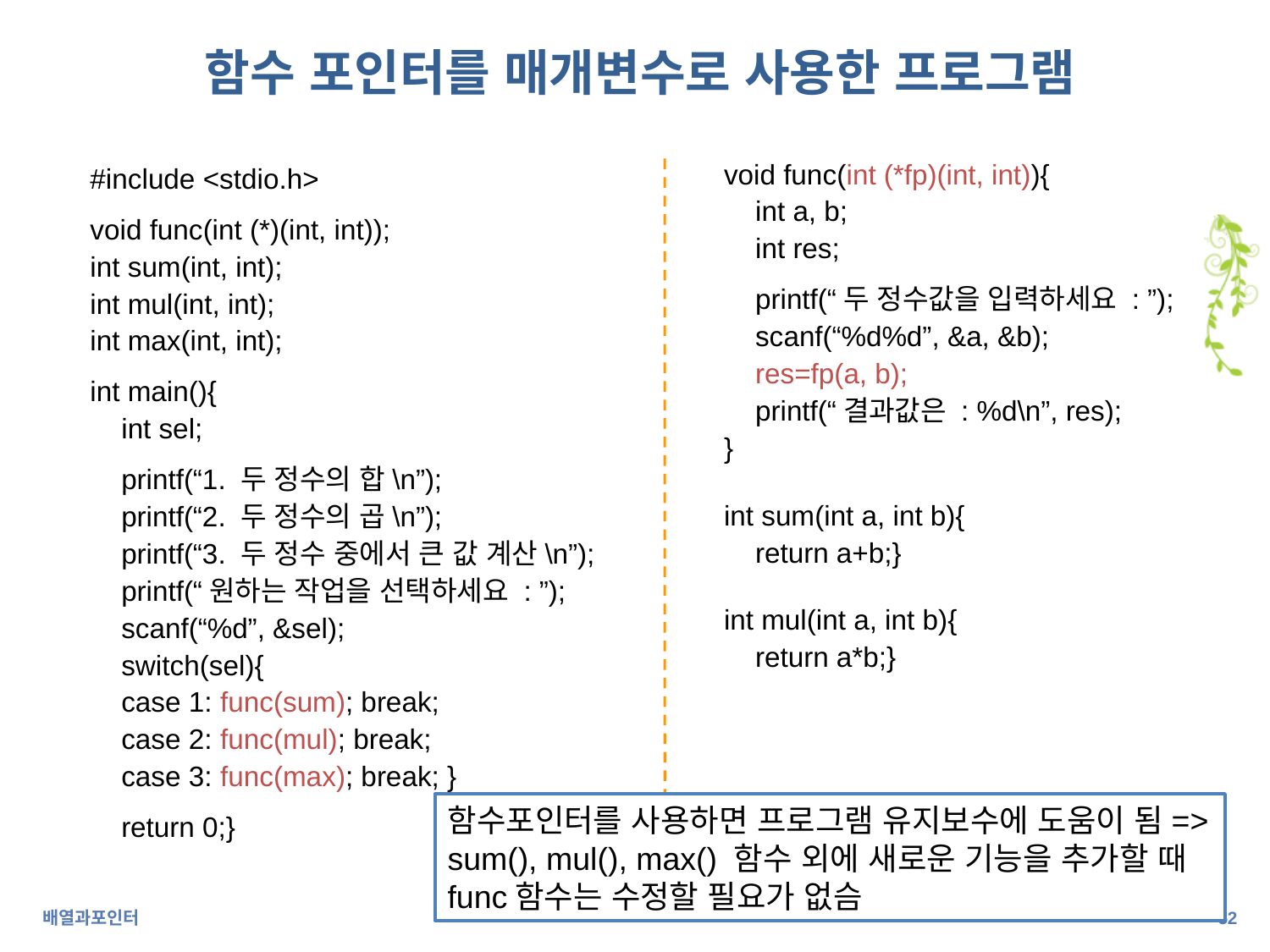

# 함수 포인터를 매개변수로 사용한 프로그램

void func(int (*fp)(int, int)){
    int a, b;
    int res;
    printf(“두 정수값을 입력하세요 : ”);
    scanf(“%d%d”, &a, &b);
    res=fp(a, b);
    printf(“결과값은 : %d\n”, res);
}
int sum(int a, int b){
    return a+b;}
int mul(int a, int b){
    return a*b;}
#include <stdio.h>
void func(int (*)(int, int));
int sum(int, int);
int mul(int, int);
int max(int, int);
int main(){
    int sel;
    printf(“1. 두 정수의 합\n”);
    printf(“2. 두 정수의 곱\n”);
    printf(“3. 두 정수 중에서 큰 값 계산\n”);
    printf(“원하는 작업을 선택하세요 : ”);
    scanf(“%d”, &sel);
    switch(sel){
    case 1: func(sum); break;
    case 2: func(mul); break;
    case 3: func(max); break; }
    return 0;}

함수포인터를 사용하면 프로그램 유지보수에 도움이 됨=> sum(), mul(), max() 함수 외에 새로운 기능을 추가할 때 func함수는 수정할 필요가 없슴
배열과포인터
52